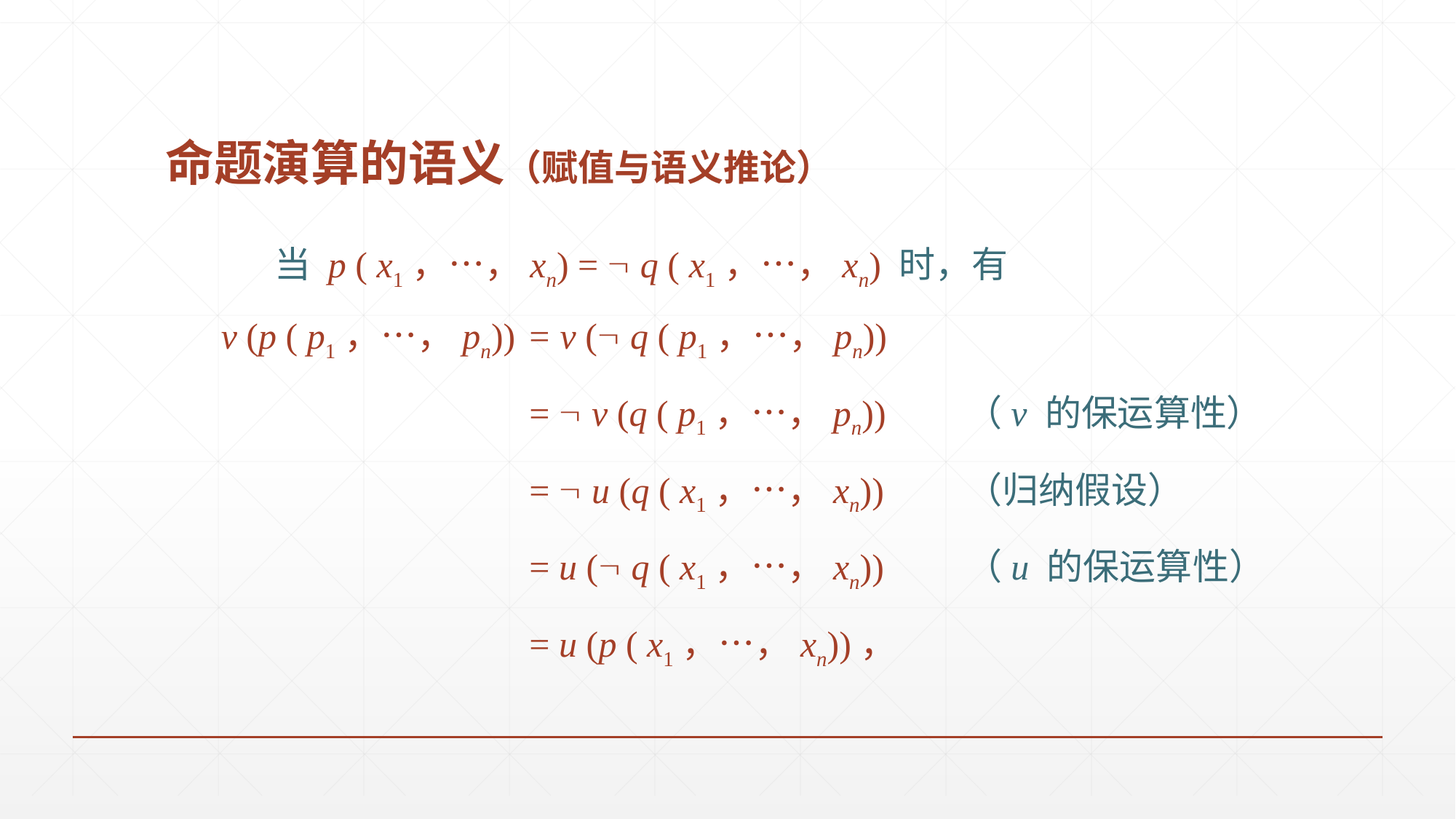

# 命题演算的语义（赋值与语义推论）
	当 p ( x1，…，xn) = ¬ q ( x1，…，xn) 时，有
v (p ( p1，…，pn))
= v (¬ q ( p1，…，pn))
= ¬ v (q ( p1，…，pn))	（v 的保运算性）
= ¬ u (q ( x1，…，xn))	（归纳假设）
= u (¬ q ( x1，…，xn)) 	（u 的保运算性）
= u (p ( x1，…，xn))，